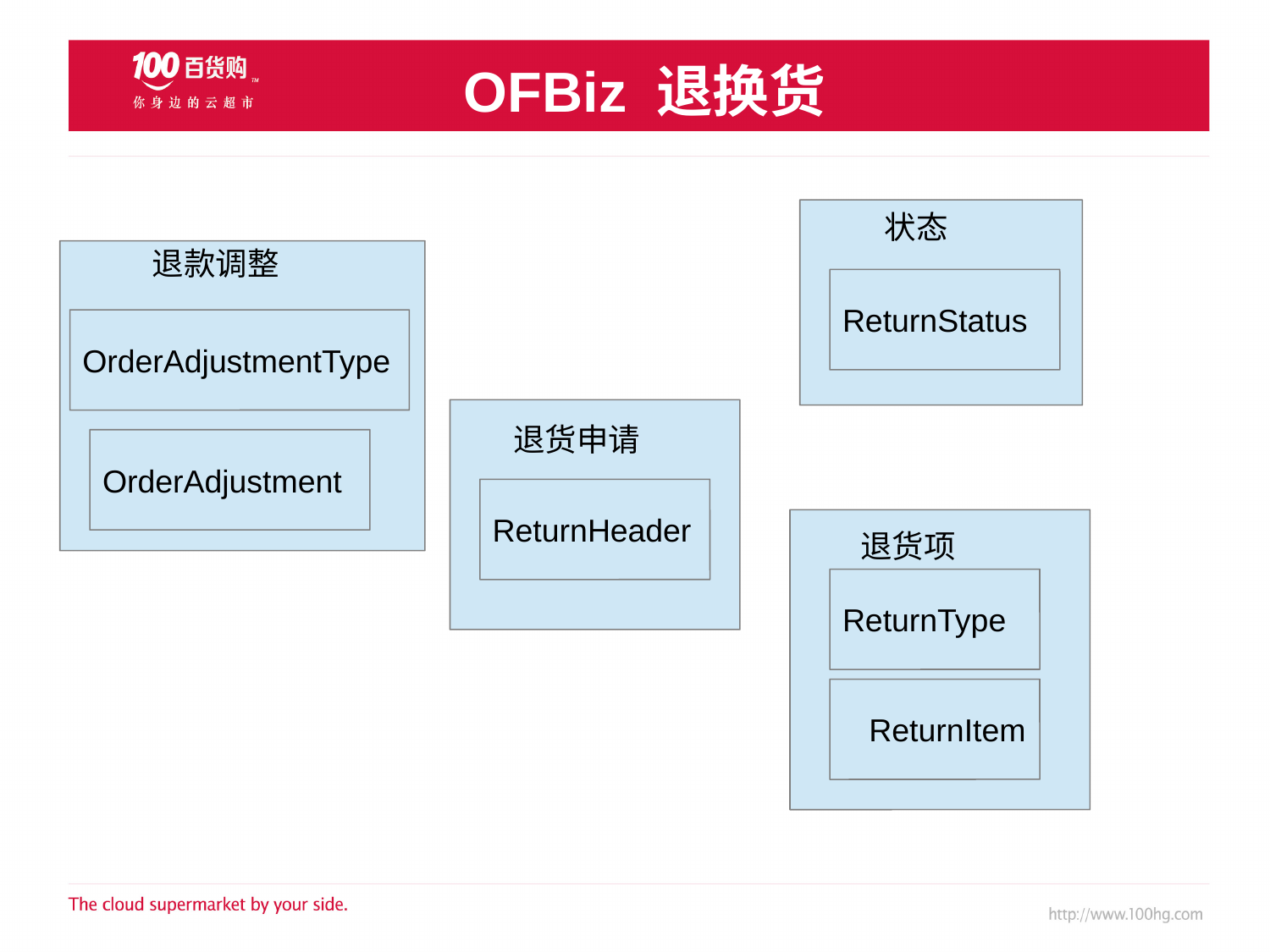

OFBiz 退换货
         状态

          退款调整

ReturnStatus

OrderAdjustmentType

      退货申请

OrderAdjustment

 ReturnHeader

       退货项

ReturnType

   ReturnItem